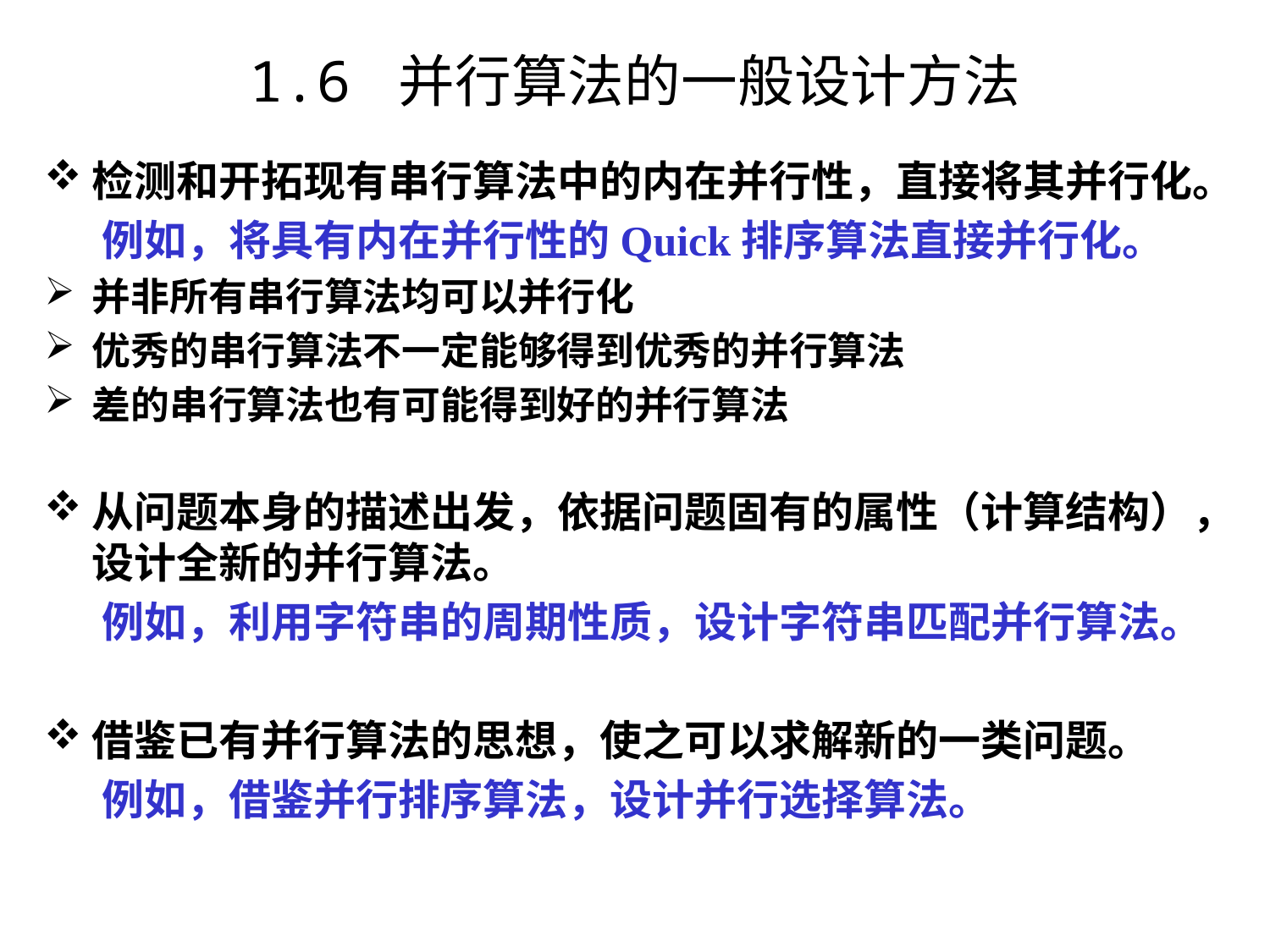

# 1.6 并行算法的一般设计方法
检测和开拓现有串行算法中的内在并行性，直接将其并行化。
     例如，将具有内在并行性的Quick排序算法直接并行化。
并非所有串行算法均可以并行化
优秀的串行算法不一定能够得到优秀的并行算法
差的串行算法也有可能得到好的并行算法

从问题本身的描述出发，依据问题固有的属性（计算结构），设计全新的并行算法。
     例如，利用字符串的周期性质，设计字符串匹配并行算法。

借鉴已有并行算法的思想，使之可以求解新的一类问题。
     例如，借鉴并行排序算法，设计并行选择算法。